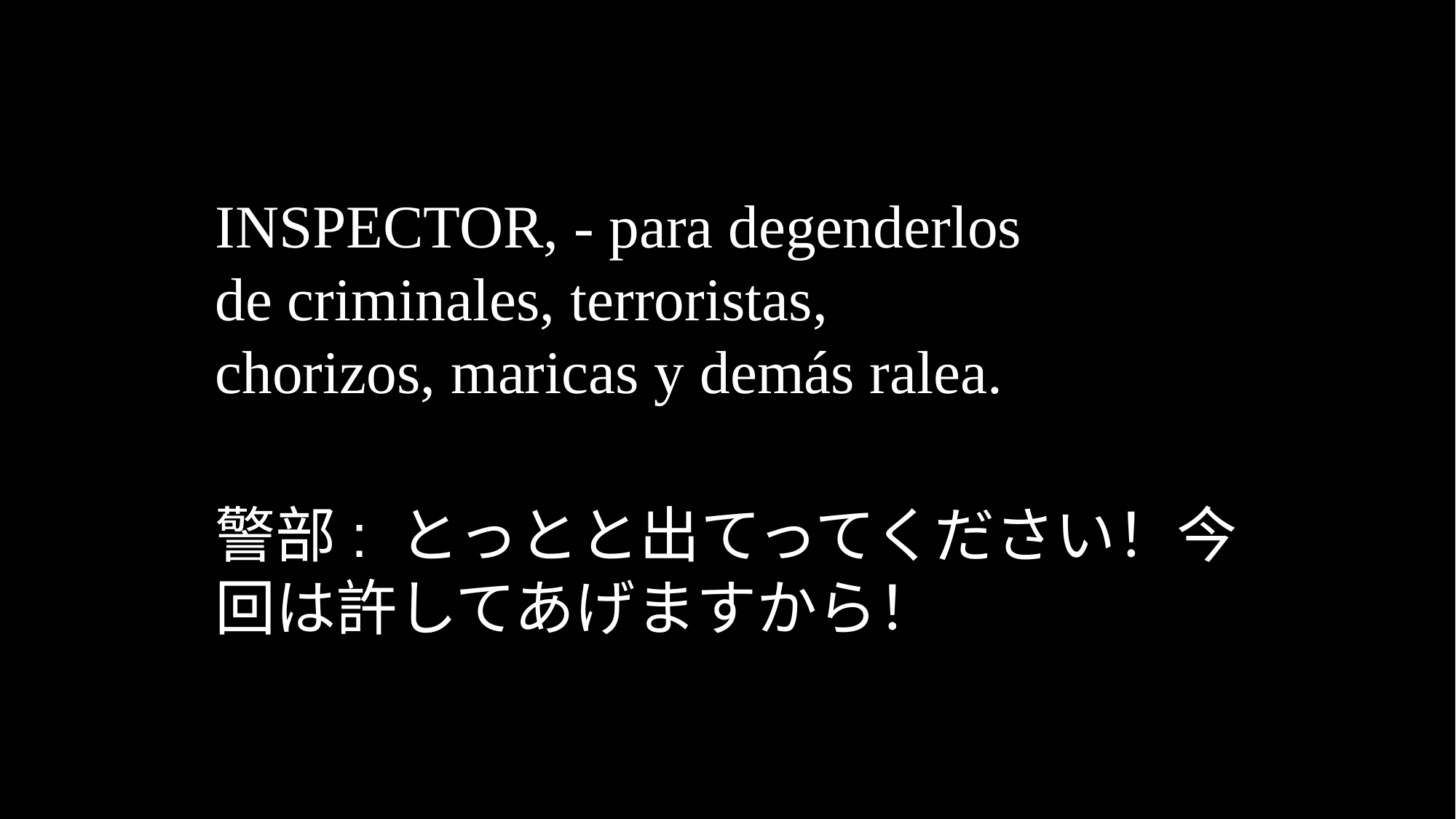

INSPECTOR, - para degenderlos de criminales, terroristas, chorizos, maricas y demás ralea.

警部: とっとと出てってください！今回は許してあげますから！